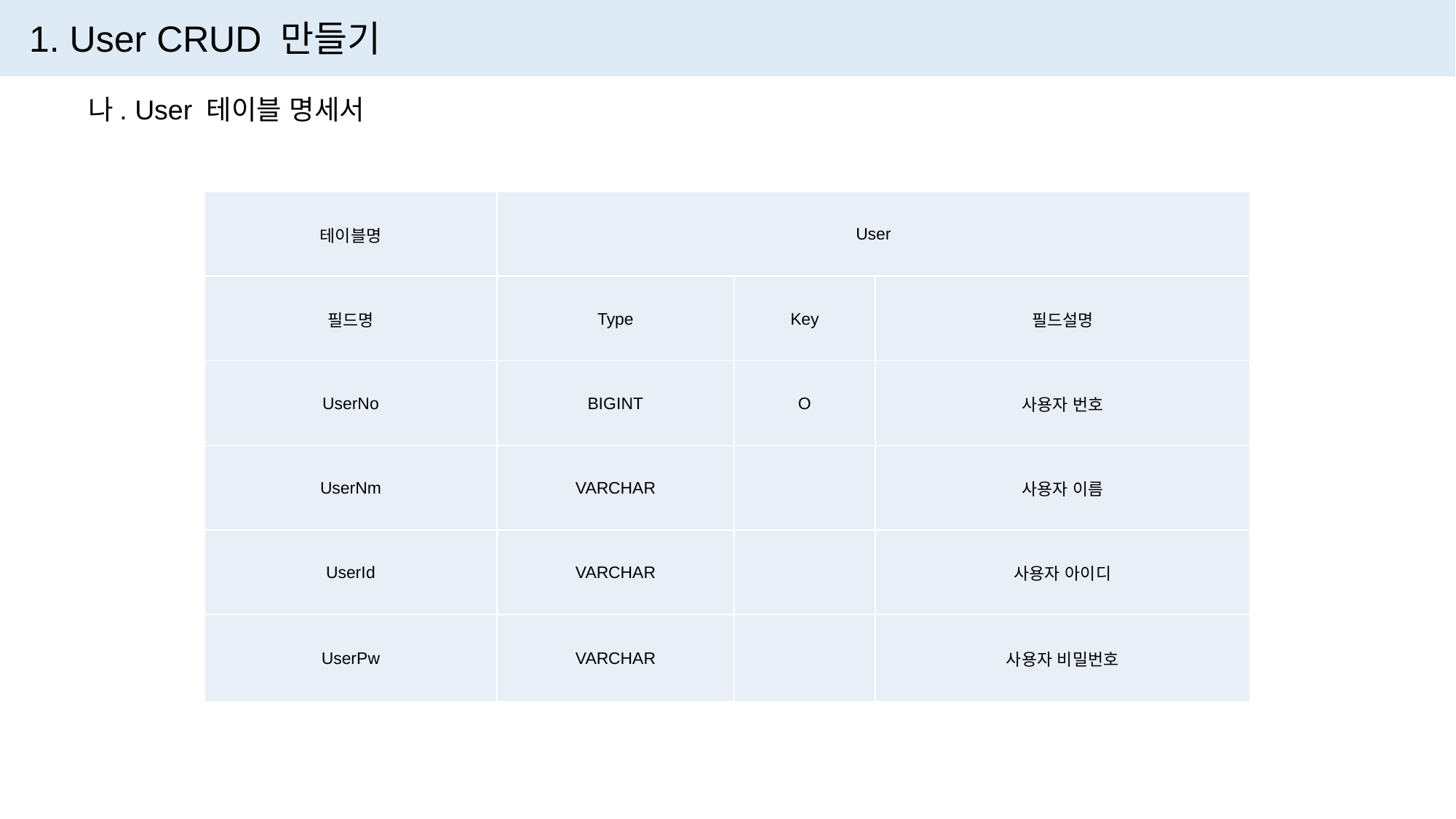

1. User CRUD 만들기
나. User 테이블 명세서
| 테이블명 | User |  |  |
| --- | --- | --- | --- |
| 필드명 | Type | Key | 필드설명 |
| UserNo | BIGINT | O | 사용자 번호 |
| UserNm | VARCHAR |  | 사용자 이름 |
| UserId | VARCHAR |  | 사용자 아이디 |
| UserPw | VARCHAR |  | 사용자 비밀번호 |